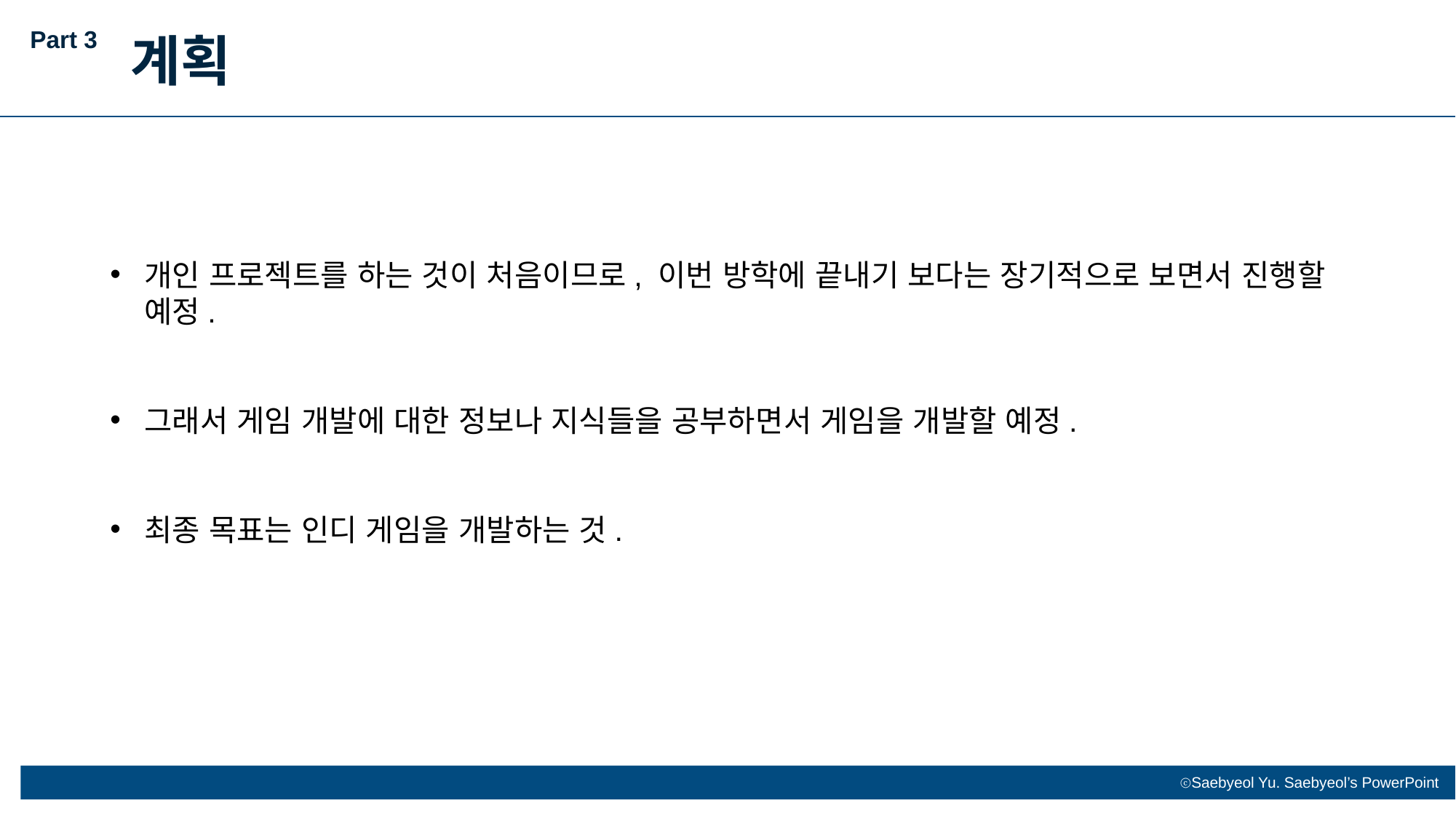

Part 3
계획
개인 프로젝트를 하는 것이 처음이므로, 이번 방학에 끝내기 보다는 장기적으로 보면서 진행할 예정.
그래서 게임 개발에 대한 정보나 지식들을 공부하면서 게임을 개발할 예정.
최종 목표는 인디 게임을 개발하는 것.